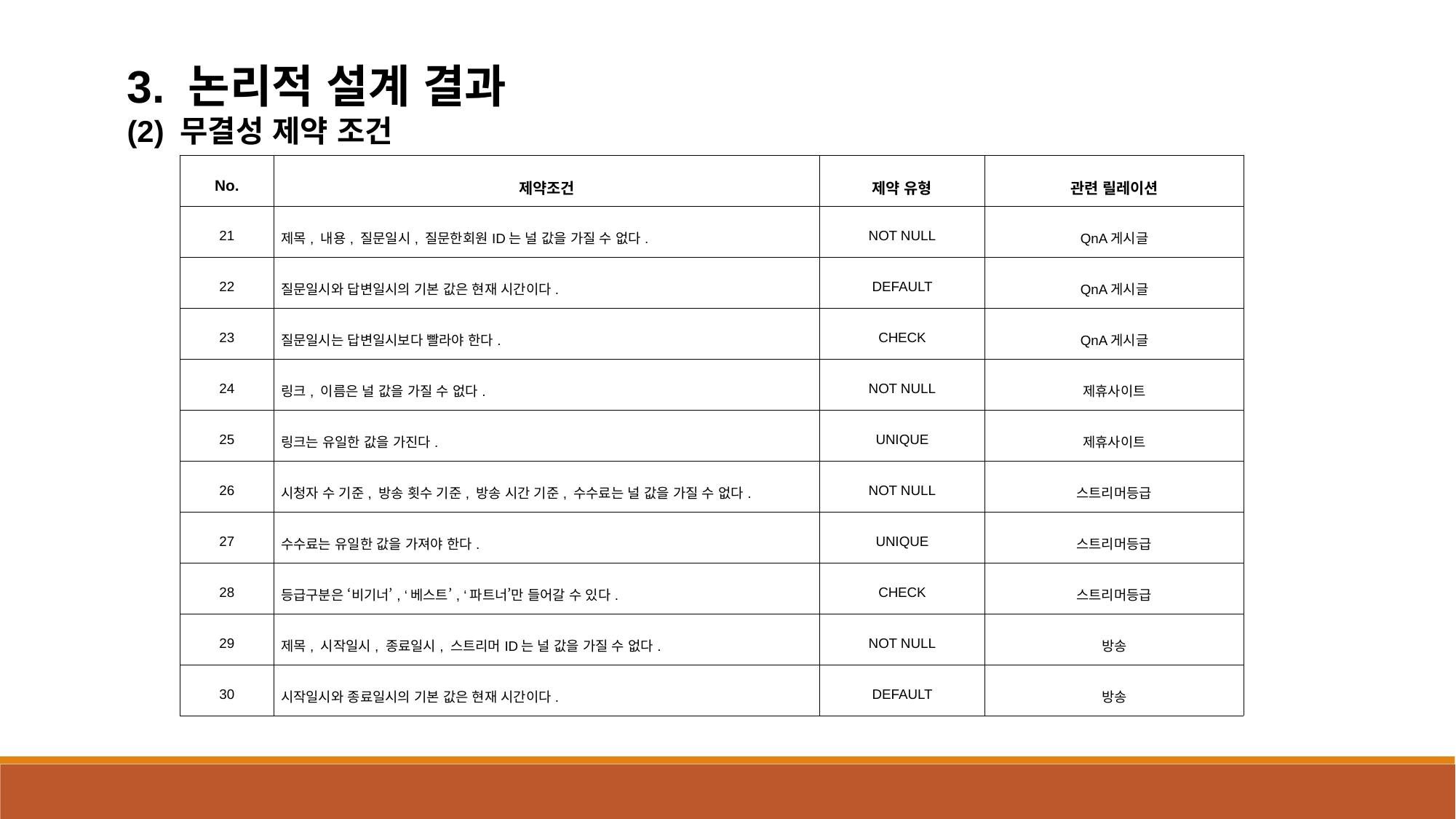

3. 논리적 설계 결과
(2) 무결성 제약 조건
| No. | 제약조건 | 제약 유형 | 관련 릴레이션 |
| --- | --- | --- | --- |
| 21 | 제목, 내용, 질문일시, 질문한회원ID는 널 값을 가질 수 없다. | NOT NULL | QnA게시글 |
| 22 | 질문일시와 답변일시의 기본 값은 현재 시간이다. | DEFAULT | QnA게시글 |
| 23 | 질문일시는 답변일시보다 빨라야 한다. | CHECK | QnA게시글 |
| 24 | 링크, 이름은 널 값을 가질 수 없다. | NOT NULL | 제휴사이트 |
| 25 | 링크는 유일한 값을 가진다. | UNIQUE | 제휴사이트 |
| 26 | 시청자 수 기준, 방송 횟수 기준, 방송 시간 기준, 수수료는 널 값을 가질 수 없다. | NOT NULL | 스트리머등급 |
| 27 | 수수료는 유일한 값을 가져야 한다. | UNIQUE | 스트리머등급 |
| 28 | 등급구분은 ‘비기너’, ‘베스트’, ‘파트너’만 들어갈 수 있다. | CHECK | 스트리머등급 |
| 29 | 제목, 시작일시, 종료일시, 스트리머ID는 널 값을 가질 수 없다. | NOT NULL | 방송 |
| 30 | 시작일시와 종료일시의 기본 값은 현재 시간이다. | DEFAULT | 방송 |